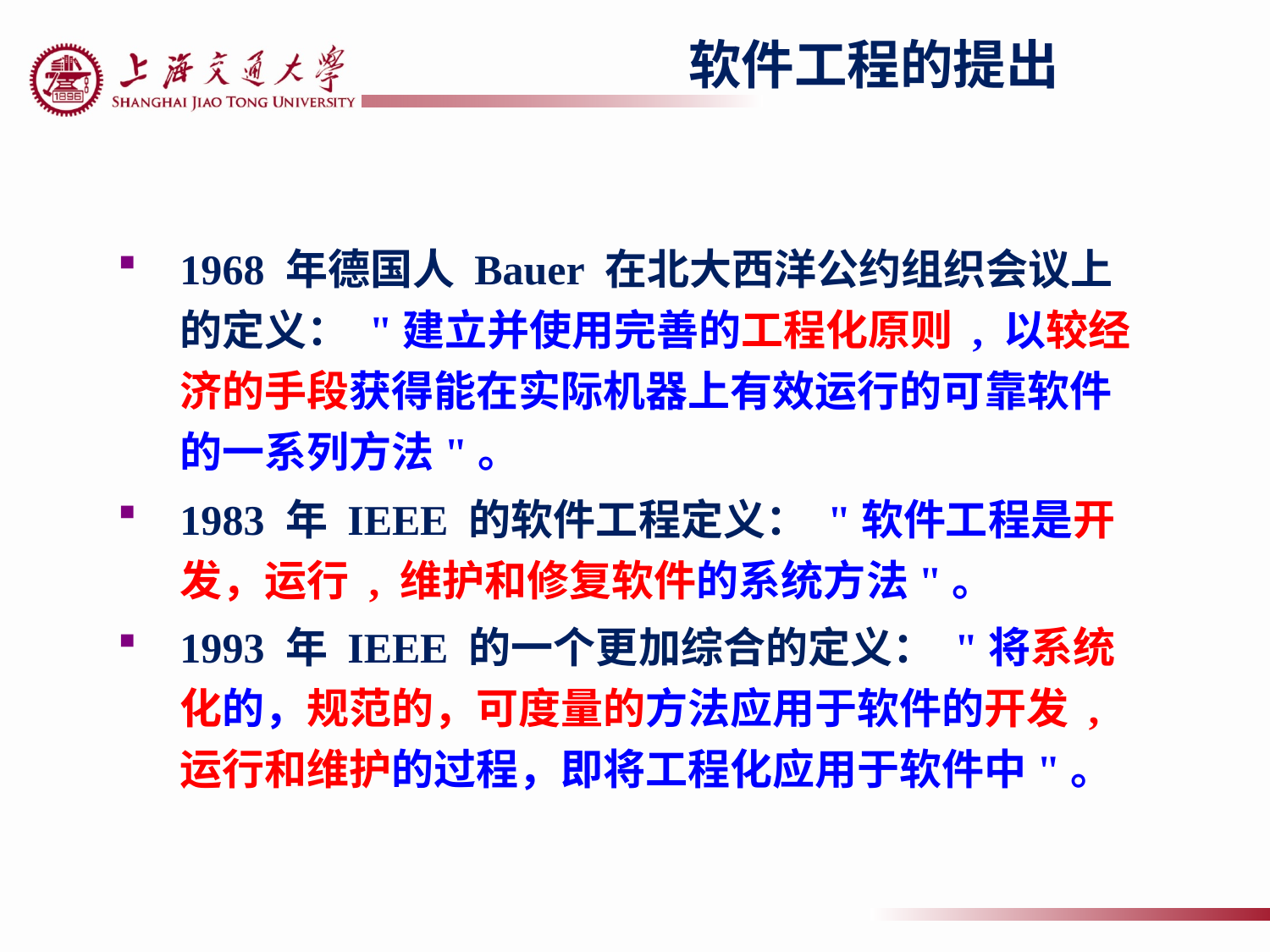

软件工程的提出
1968 年德国人 Bauer 在北大西洋公约组织会议上的定义： "建立并使用完善的工程化原则 , 以较经济的手段获得能在实际机器上有效运行的可靠软件的一系列方法"。
1983 年 IEEE 的软件工程定义： "软件工程是开发，运行 , 维护和修复软件的系统方法"。
1993 年 IEEE 的一个更加综合的定义： "将系统化的，规范的，可度量的方法应用于软件的开发 , 运行和维护的过程，即将工程化应用于软件中"。